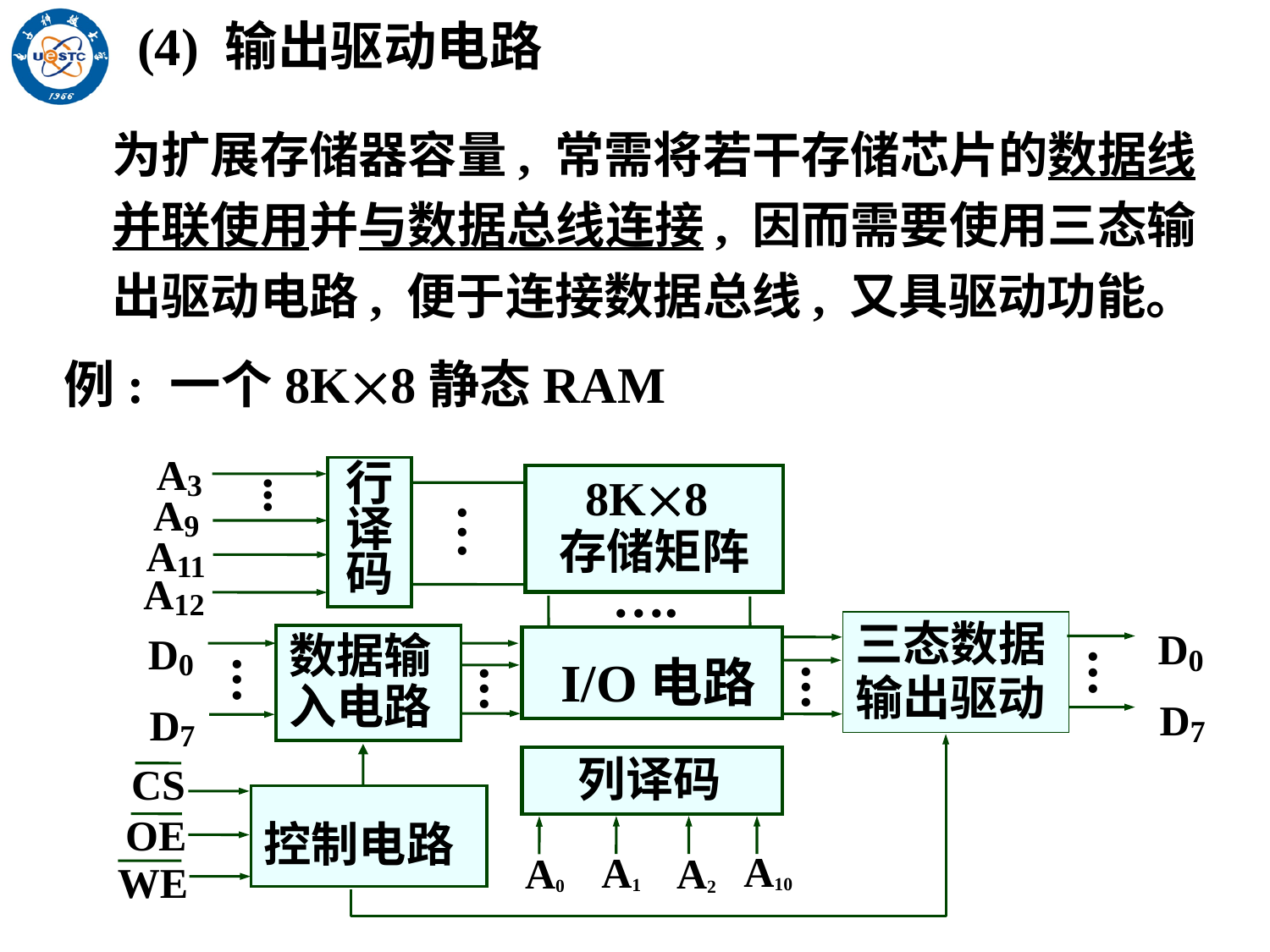

(4) 输出驱动电路
为扩展存储器容量, 常需将若干存储芯片的数据线并联使用并与数据总线连接, 因而需要使用三态输出驱动电路, 便于连接数据总线, 又具驱动功能。
例: 一个8K×8静态RAM
A3
行译码

    8K×8
存储矩阵

.
.
.
A9

.
.
.
A11

A12

….

D0
D0
三态数据输出驱动
数据输入电路
  I/O电路

.
.
.

.
.
.
.
.
.
.
.
.

D7
D7

   列译码
CS

控制电路

OE

A10
A1
A0
A2
WE